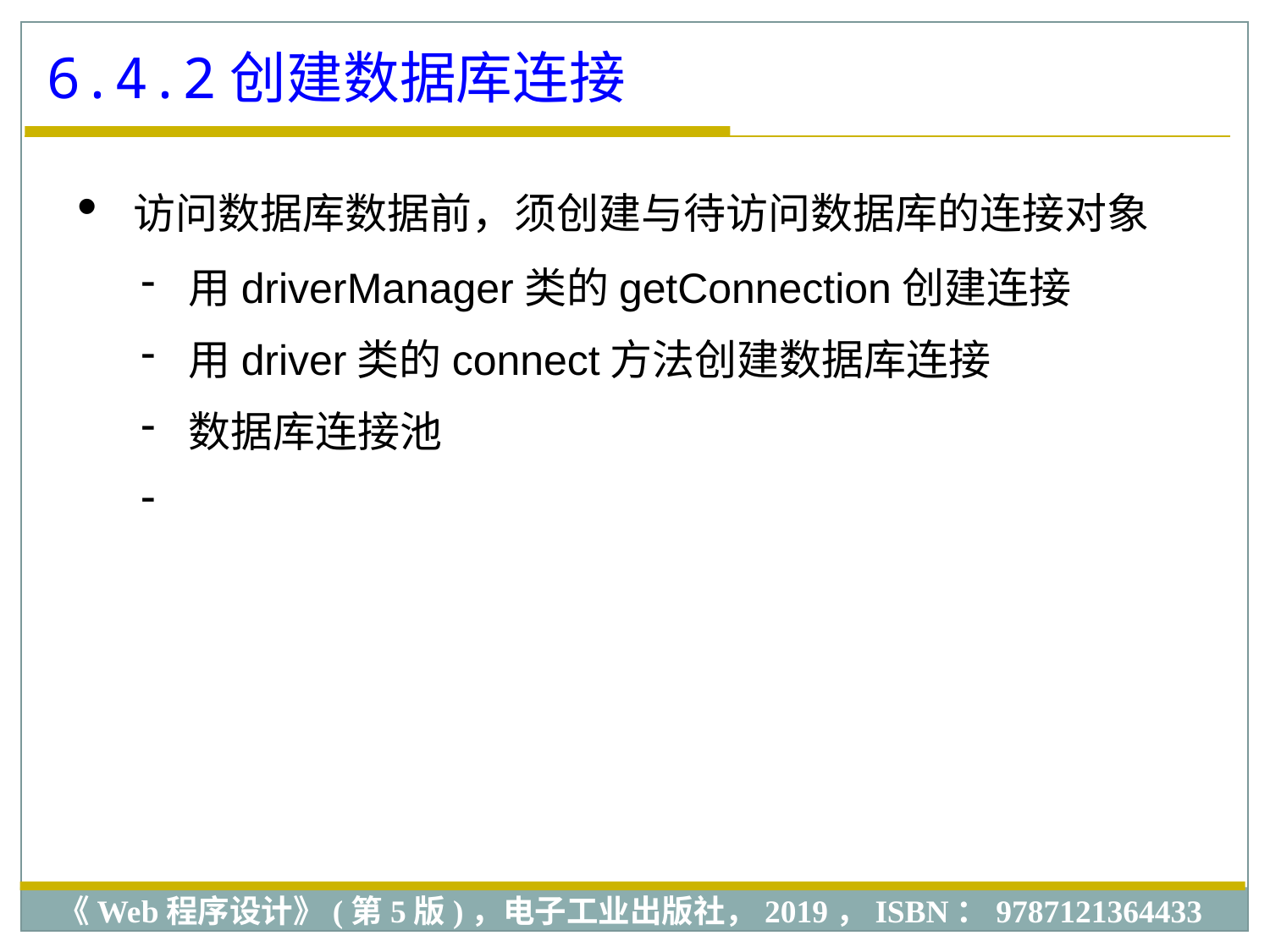

6.4.2创建数据库连接
 访问数据库数据前，须创建与待访问数据库的连接对象
用driverManager类的getConnection创建连接
用driver类的connect方法创建数据库连接
数据库连接池